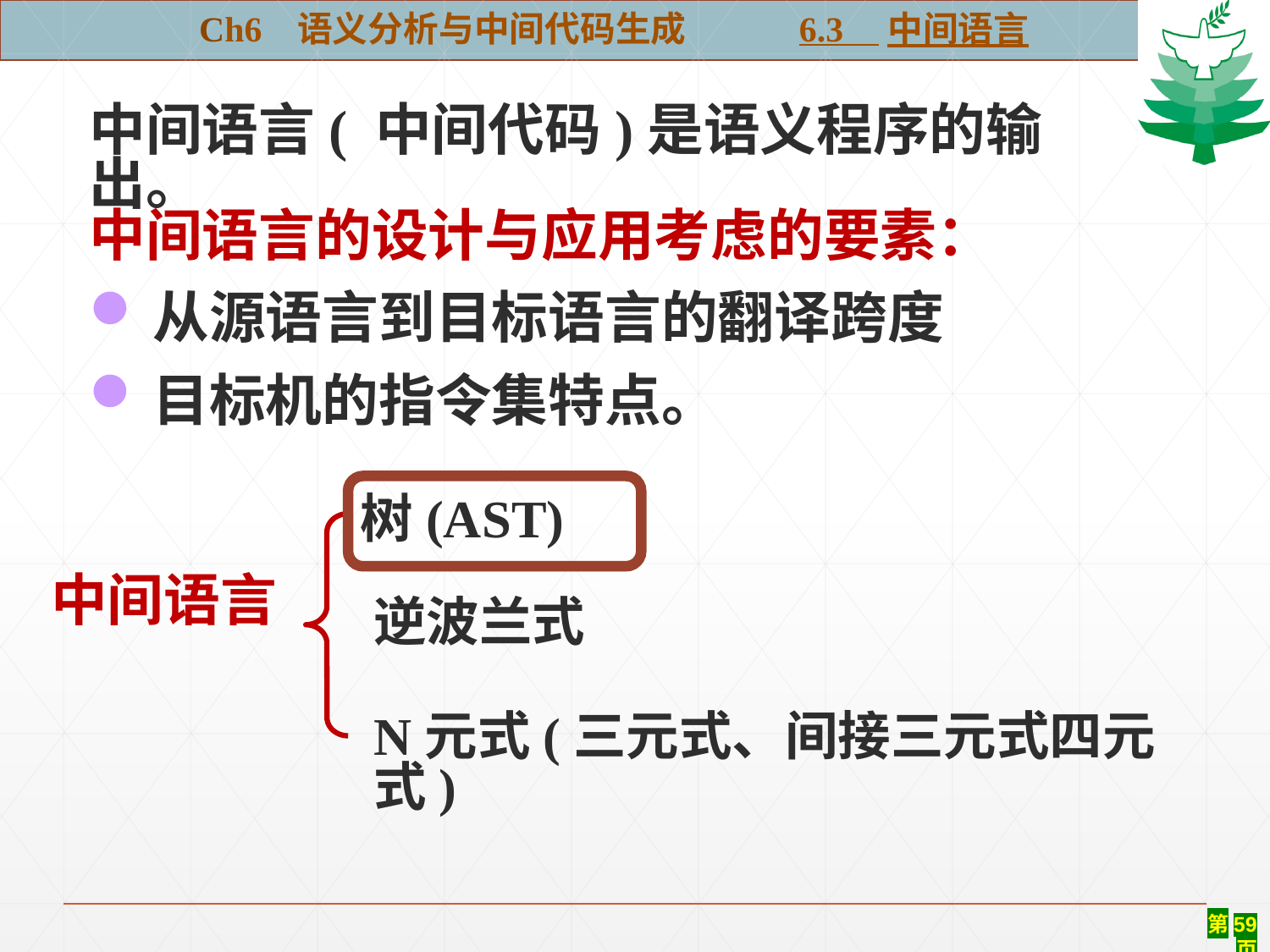

Ch6   语义分析与中间代码生成             6.3    中间语言
#
中间语言( 中间代码)是语义程序的输出。
中间语言的设计与应用考虑的要素：
从源语言到目标语言的翻译跨度
目标机的指令集特点。

树(AST)

中间语言
逆波兰式
N元式(三元式、间接三元式四元式)